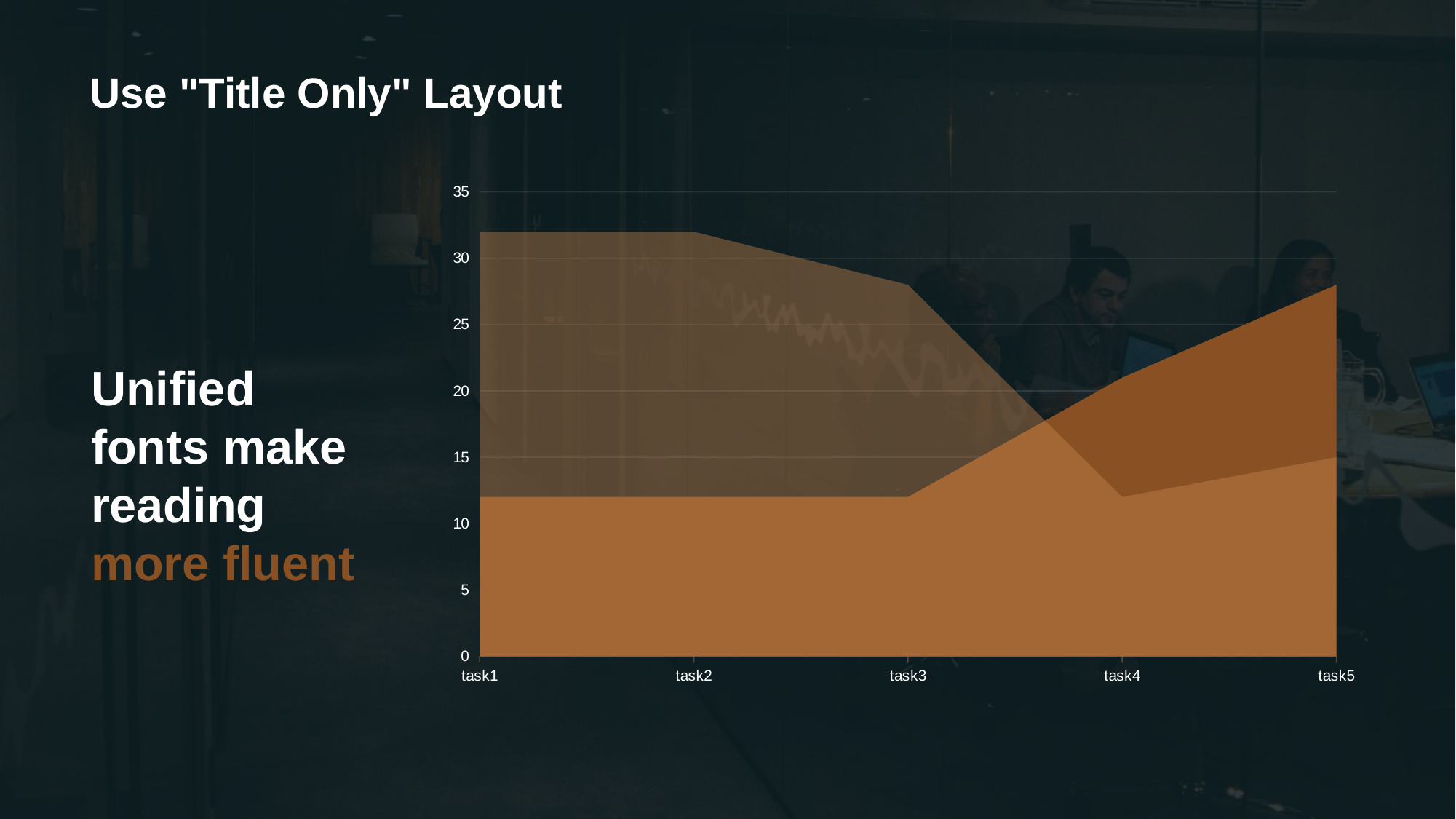

# Use "Title Only" Layout

### Chart

| Category | 系列 1 | 系列 2 |
|---|---|---|
| task1 | 32.0 | 12.0 |
| task2 | 32.0 | 12.0 |
| task3 | 28.0 | 12.0 |
| task4 | 12.0 | 21.0 |
| task5 | 15.0 | 28.0 |
Unified fonts make reading more fluent